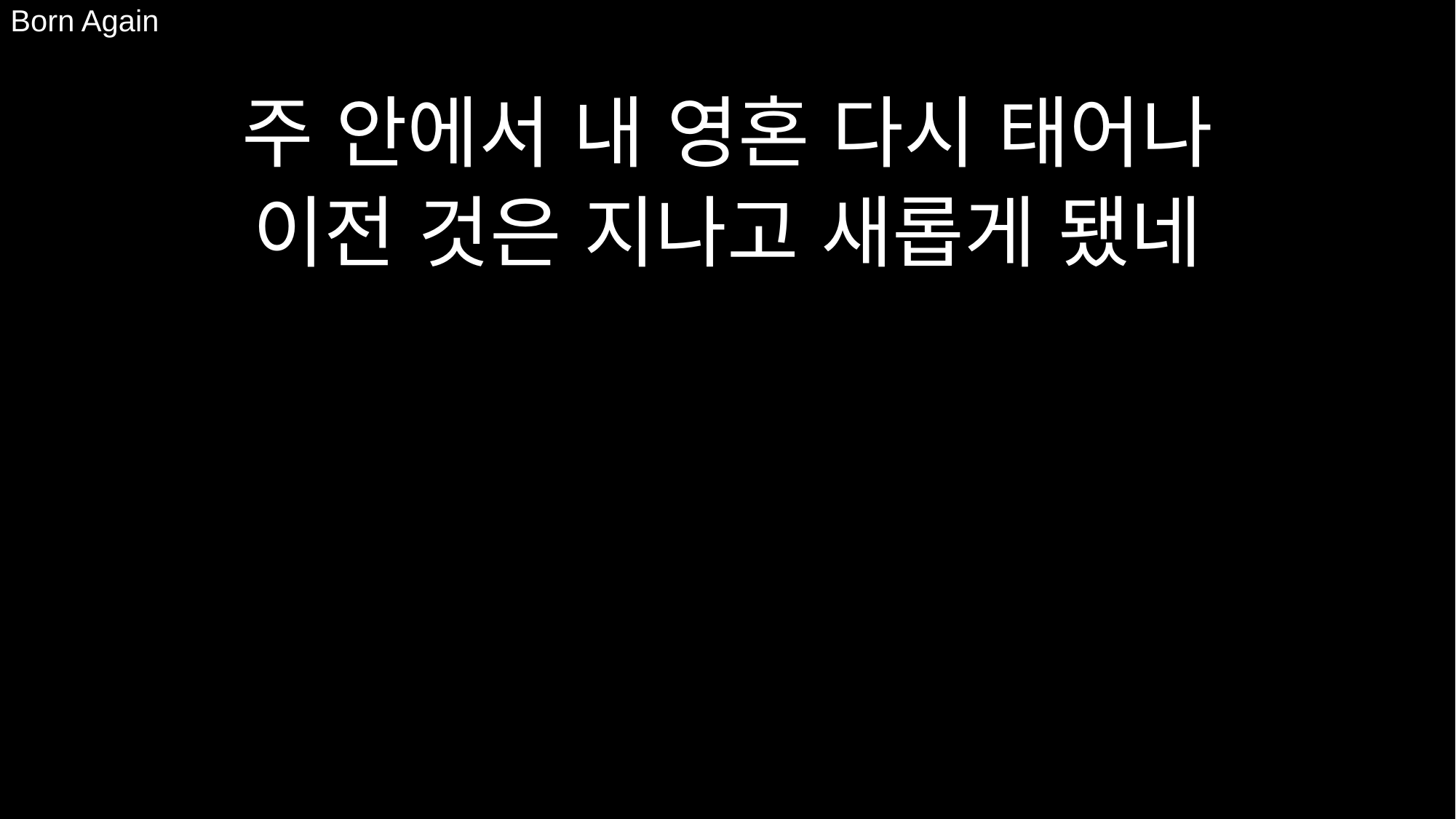

# Born Again
주 안에서 내 영혼 다시 태어나
이전 것은 지나고 새롭게 됐네